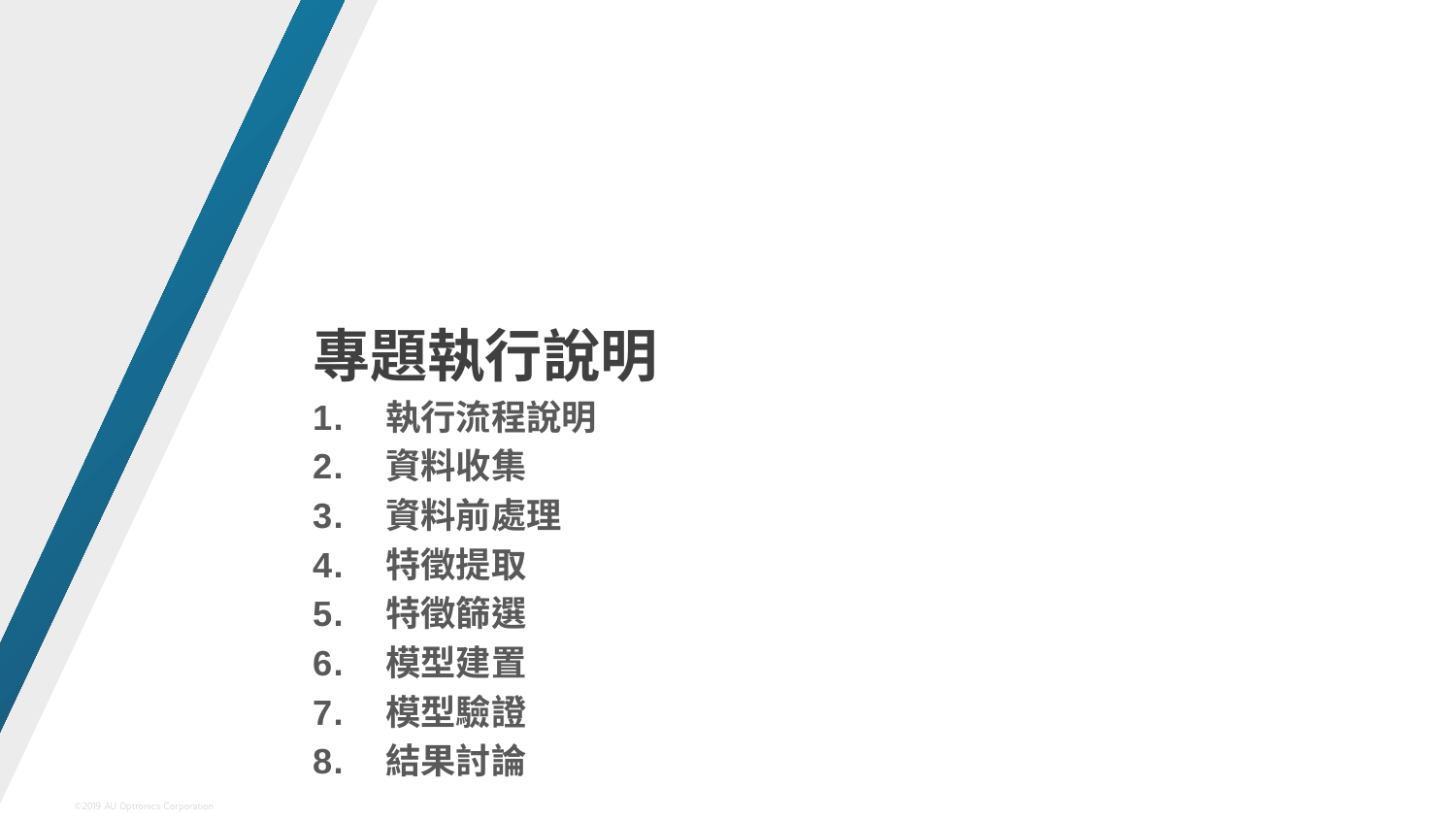

專題執行說明
執行流程說明
資料收集
資料前處理
特徵提取
特徵篩選
模型建置
模型驗證
結果討論